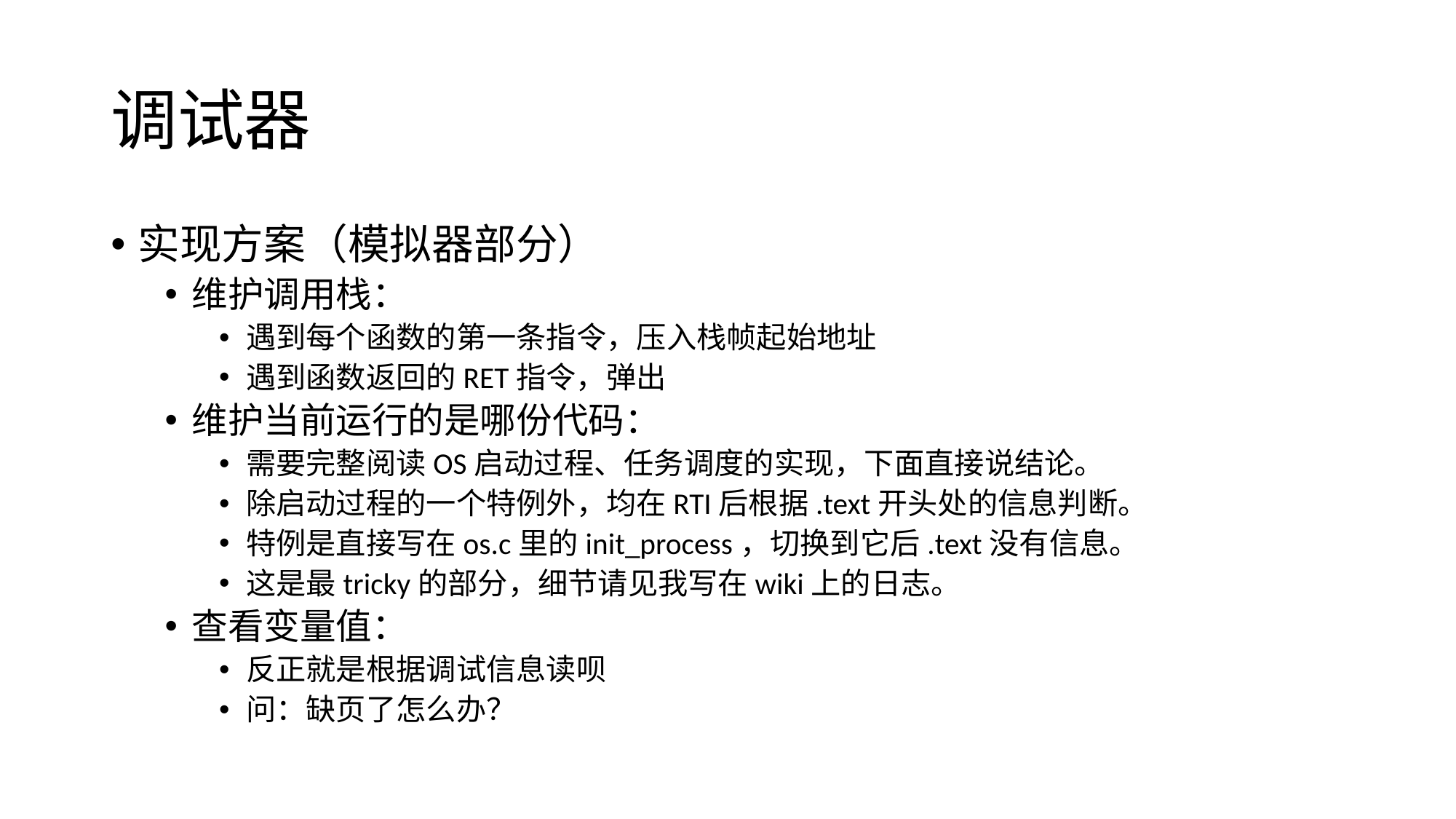

# 调试器
实现方案（模拟器部分）
维护调用栈：
遇到每个函数的第一条指令，压入栈帧起始地址
遇到函数返回的RET指令，弹出
维护当前运行的是哪份代码：
需要完整阅读OS启动过程、任务调度的实现，下面直接说结论。
除启动过程的一个特例外，均在RTI后根据.text开头处的信息判断。
特例是直接写在os.c里的init_process，切换到它后.text没有信息。
这是最tricky的部分，细节请见我写在wiki上的日志。
查看变量值：
反正就是根据调试信息读呗
问：缺页了怎么办？